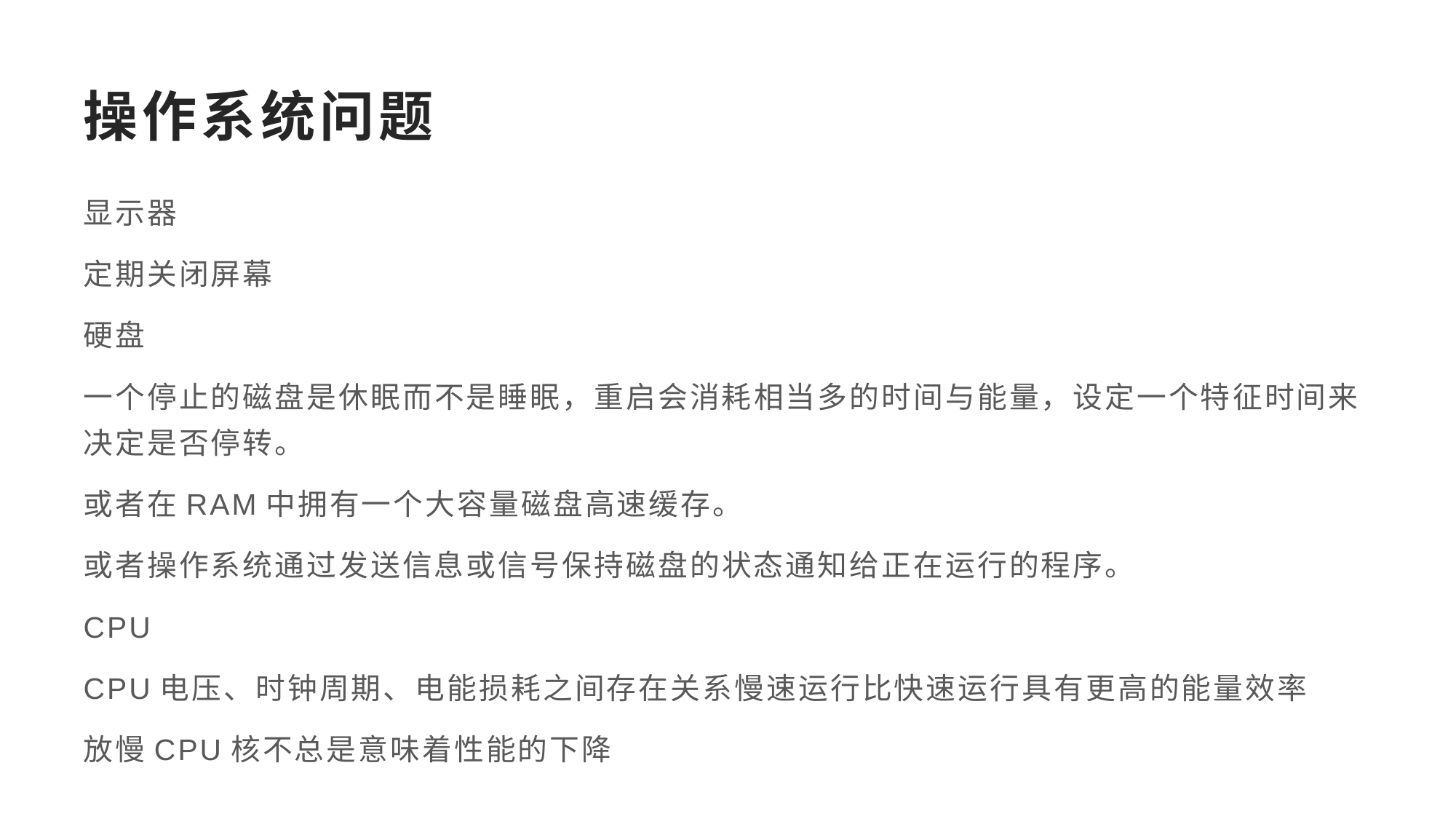

# 操作系统问题
显示器
定期关闭屏幕
硬盘
一个停止的磁盘是休眠而不是睡眠，重启会消耗相当多的时间与能量，设定一个特征时间来决定是否停转。
或者在RAM中拥有一个大容量磁盘高速缓存。
或者操作系统通过发送信息或信号保持磁盘的状态通知给正在运行的程序。
CPU
CPU电压、时钟周期、电能损耗之间存在关系慢速运行比快速运行具有更高的能量效率
放慢CPU核不总是意味着性能的下降